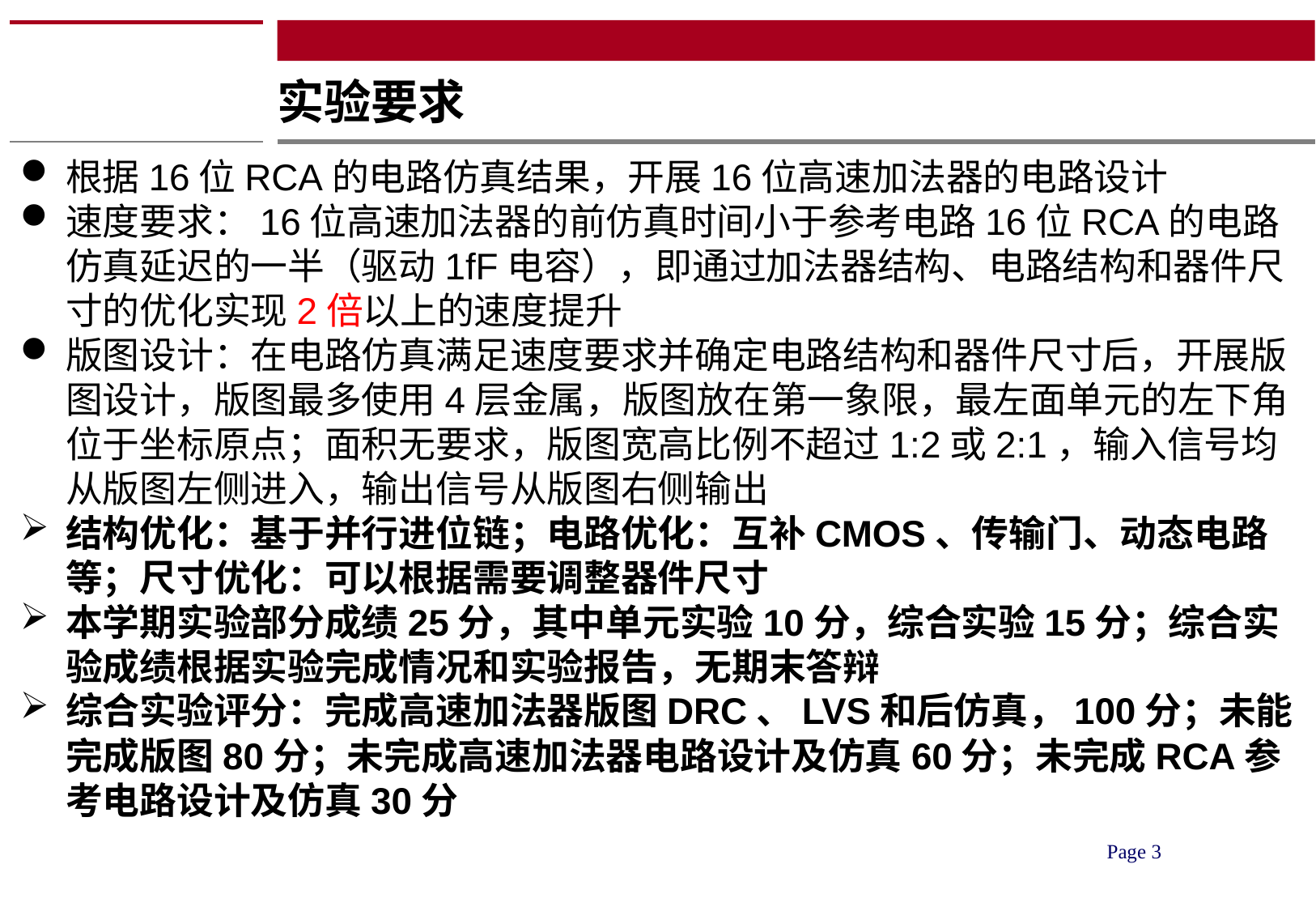

# 实验要求
根据16位RCA的电路仿真结果，开展16位高速加法器的电路设计
速度要求：16位高速加法器的前仿真时间小于参考电路16位RCA的电路仿真延迟的一半（驱动1fF电容），即通过加法器结构、电路结构和器件尺寸的优化实现2倍以上的速度提升
版图设计：在电路仿真满足速度要求并确定电路结构和器件尺寸后，开展版图设计，版图最多使用4层金属，版图放在第一象限，最左面单元的左下角位于坐标原点；面积无要求，版图宽高比例不超过1:2或2:1，输入信号均从版图左侧进入，输出信号从版图右侧输出
结构优化：基于并行进位链；电路优化：互补CMOS、传输门、动态电路等；尺寸优化：可以根据需要调整器件尺寸
本学期实验部分成绩25分，其中单元实验10分，综合实验15分；综合实验成绩根据实验完成情况和实验报告，无期末答辩
综合实验评分：完成高速加法器版图DRC、LVS和后仿真，100分；未能完成版图80分；未完成高速加法器电路设计及仿真60分；未完成RCA参考电路设计及仿真30分
Page 3